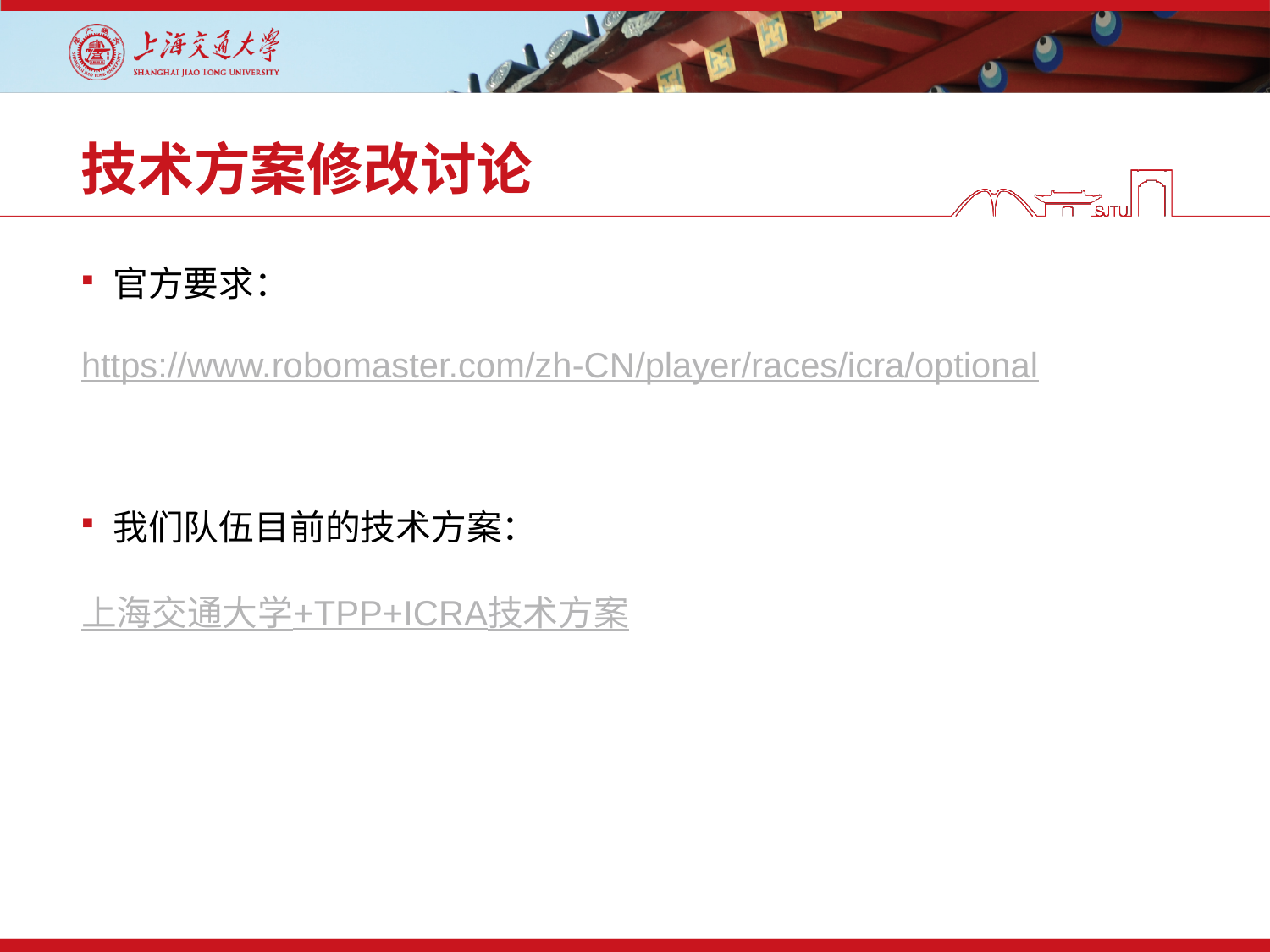

# 技术方案修改讨论
官方要求：
https://www.robomaster.com/zh-CN/player/races/icra/optional

我们队伍目前的技术方案：
上海交通大学+TPP+ICRA技术方案